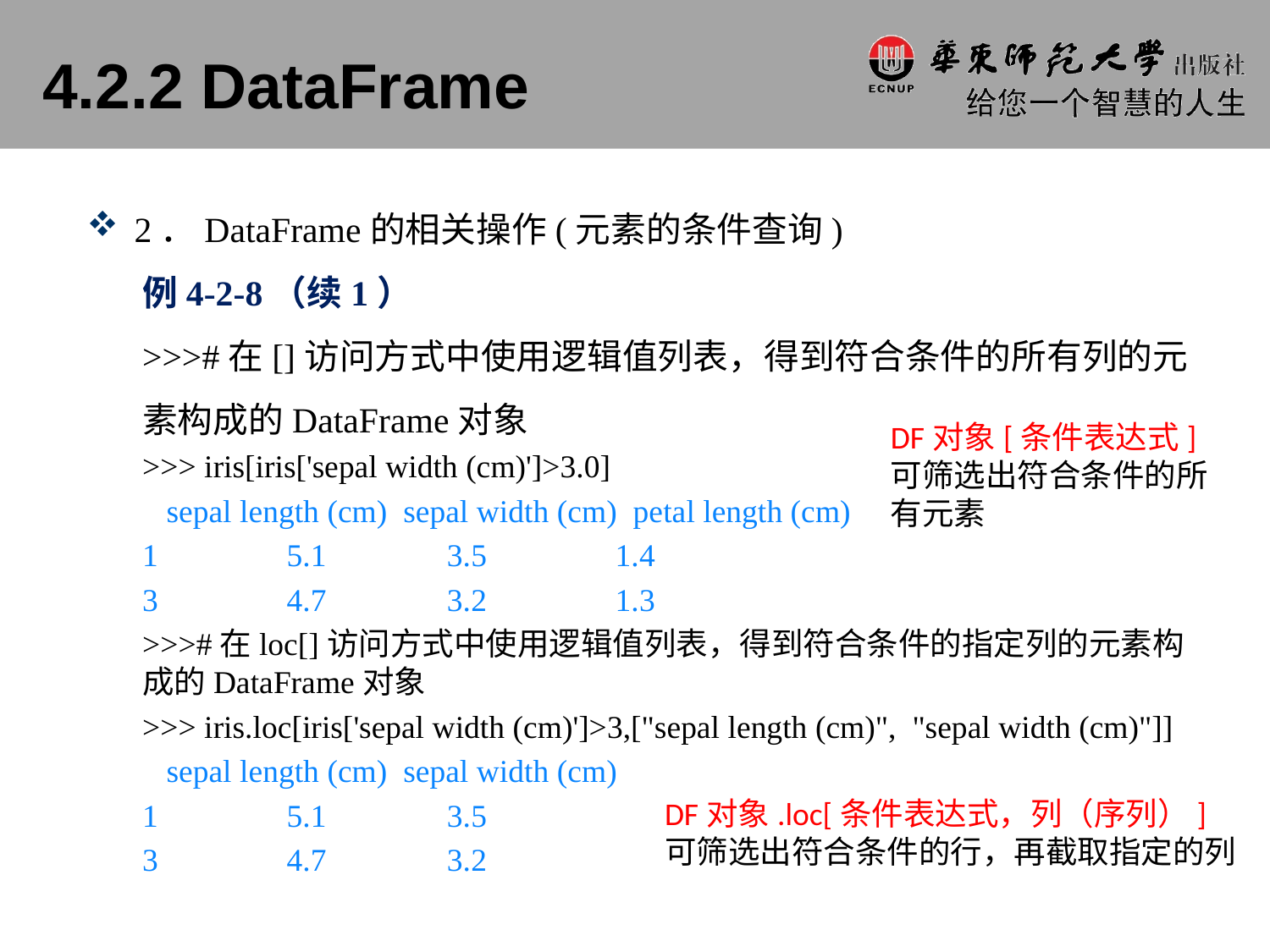

# 4.2.2 DataFrame
2．DataFrame的相关操作(元素的条件查询)
例4-2-8（续1）
>>>#在[]访问方式中使用逻辑值列表，得到符合条件的所有列的元素构成的DataFrame对象
>>> iris[iris['sepal width (cm)']>3.0]
   sepal length (cm)  sepal width (cm)  petal length (cm)
1                5.1               3.5                1.4
3                4.7               3.2                1.3
>>>#在loc[]访问方式中使用逻辑值列表，得到符合条件的指定列的元素构成的DataFrame对象
>>> iris.loc[iris['sepal width (cm)']>3,["sepal length (cm)",  "sepal width (cm)"]]
   sepal length (cm)  sepal width (cm)
1                5.1               3.5
3                4.7               3.2
DF对象[条件表达式]
可筛选出符合条件的所有元素
DF对象.loc[条件表达式，列（序列）]
可筛选出符合条件的行，再截取指定的列